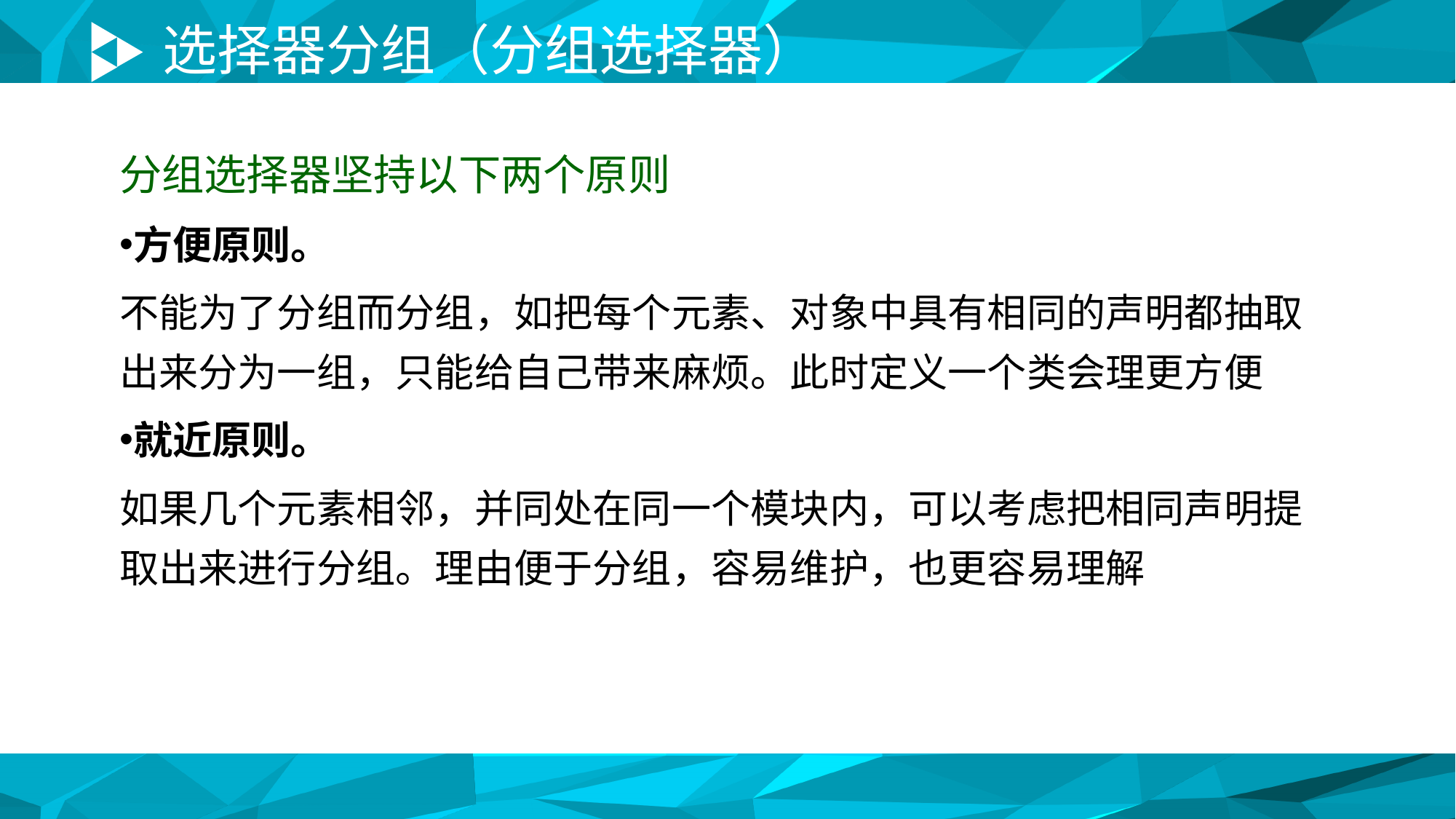

选择器分组（分组选择器）
分组选择器坚持以下两个原则
方便原则。
不能为了分组而分组，如把每个元素、对象中具有相同的声明都抽取出来分为一组，只能给自己带来麻烦。此时定义一个类会理更方便
就近原则。
如果几个元素相邻，并同处在同一个模块内，可以考虑把相同声明提取出来进行分组。理由便于分组，容易维护，也更容易理解